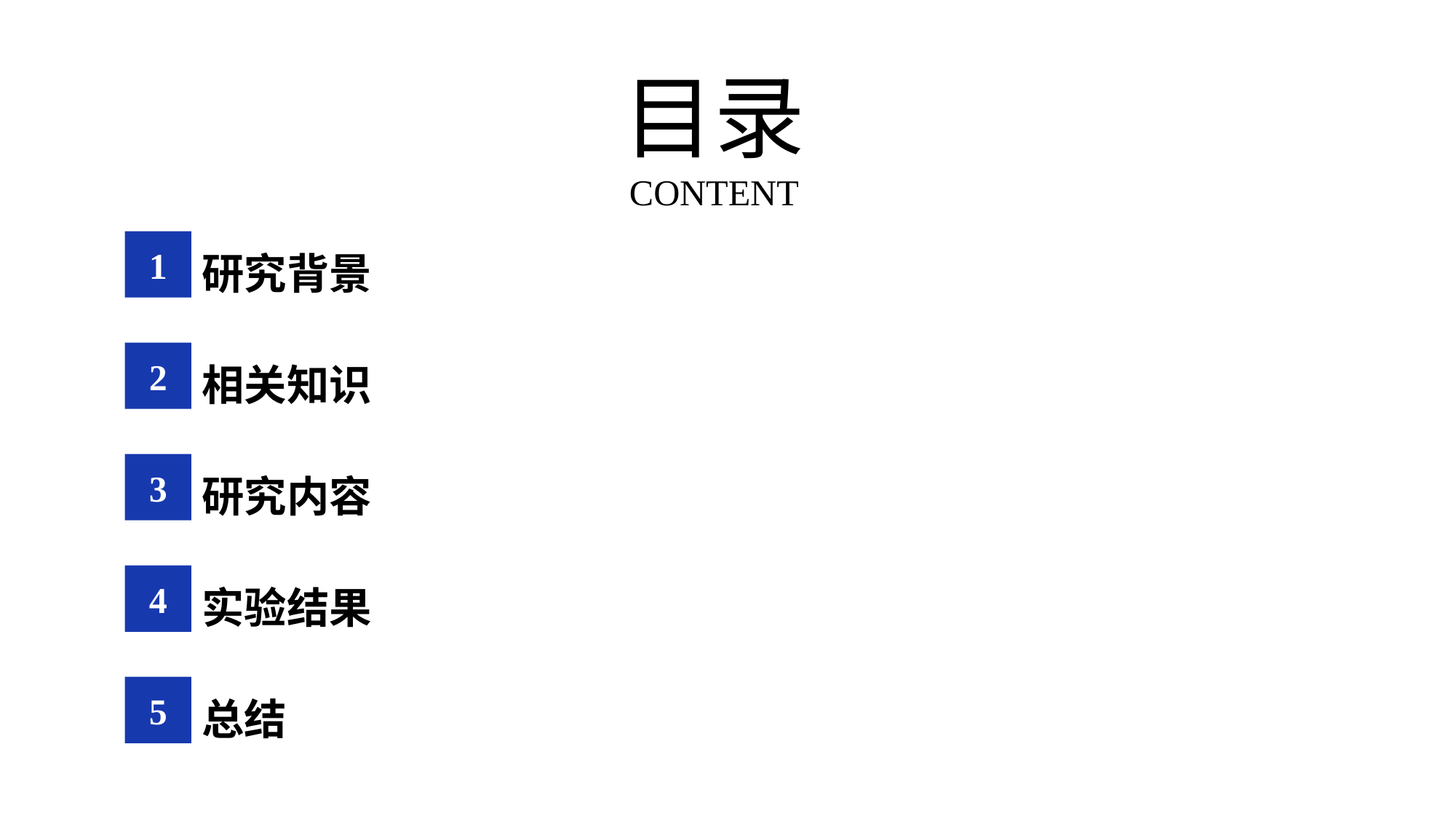

目录
CONTENT
研究背景
1
相关知识
2
研究内容
3
实验结果
4
总结
5